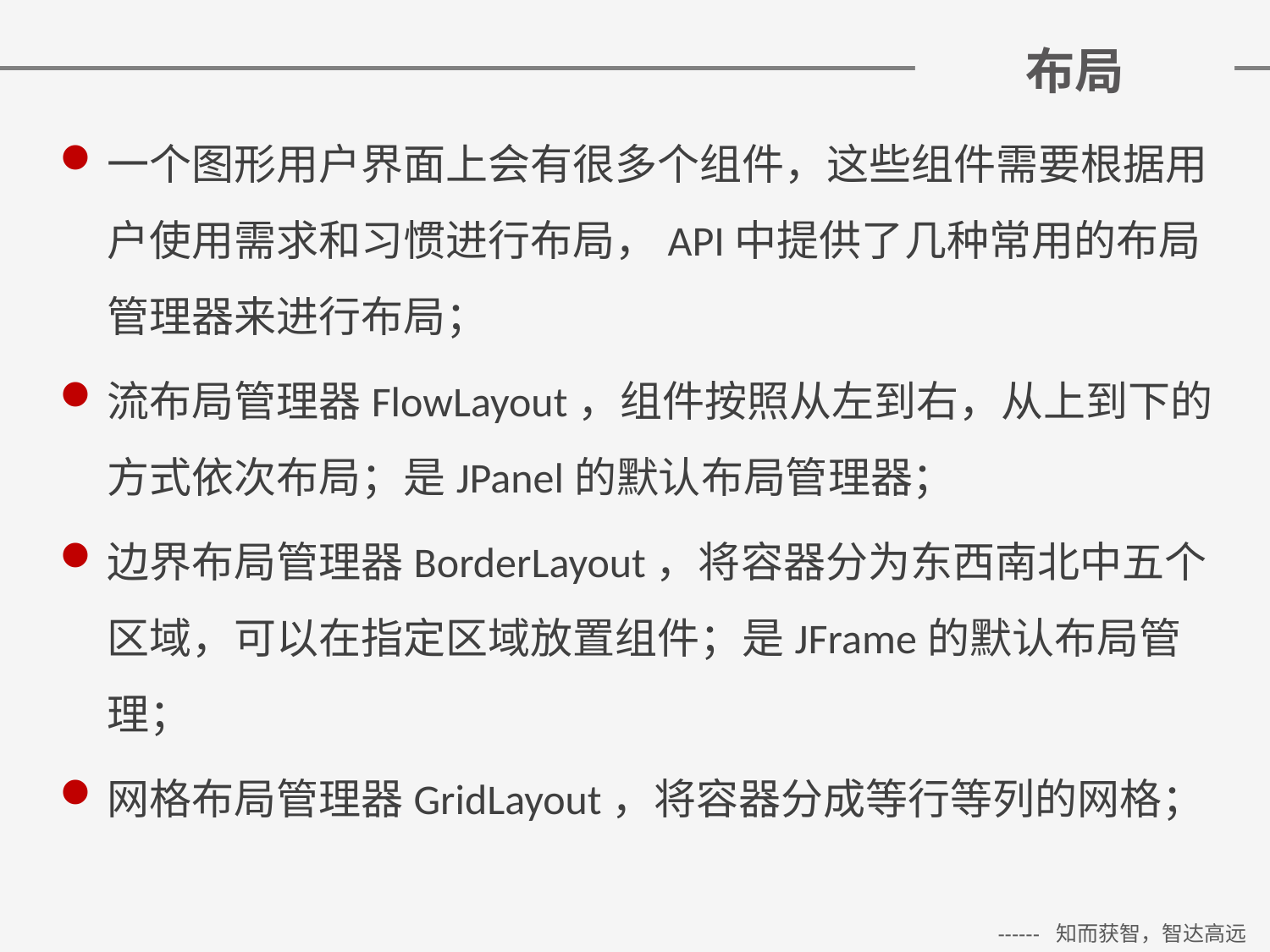

# 布局
一个图形用户界面上会有很多个组件，这些组件需要根据用户使用需求和习惯进行布局，API中提供了几种常用的布局管理器来进行布局；
流布局管理器FlowLayout，组件按照从左到右，从上到下的方式依次布局；是JPanel的默认布局管理器；
边界布局管理器BorderLayout，将容器分为东西南北中五个区域，可以在指定区域放置组件；是JFrame的默认布局管理；
网格布局管理器GridLayout，将容器分成等行等列的网格；